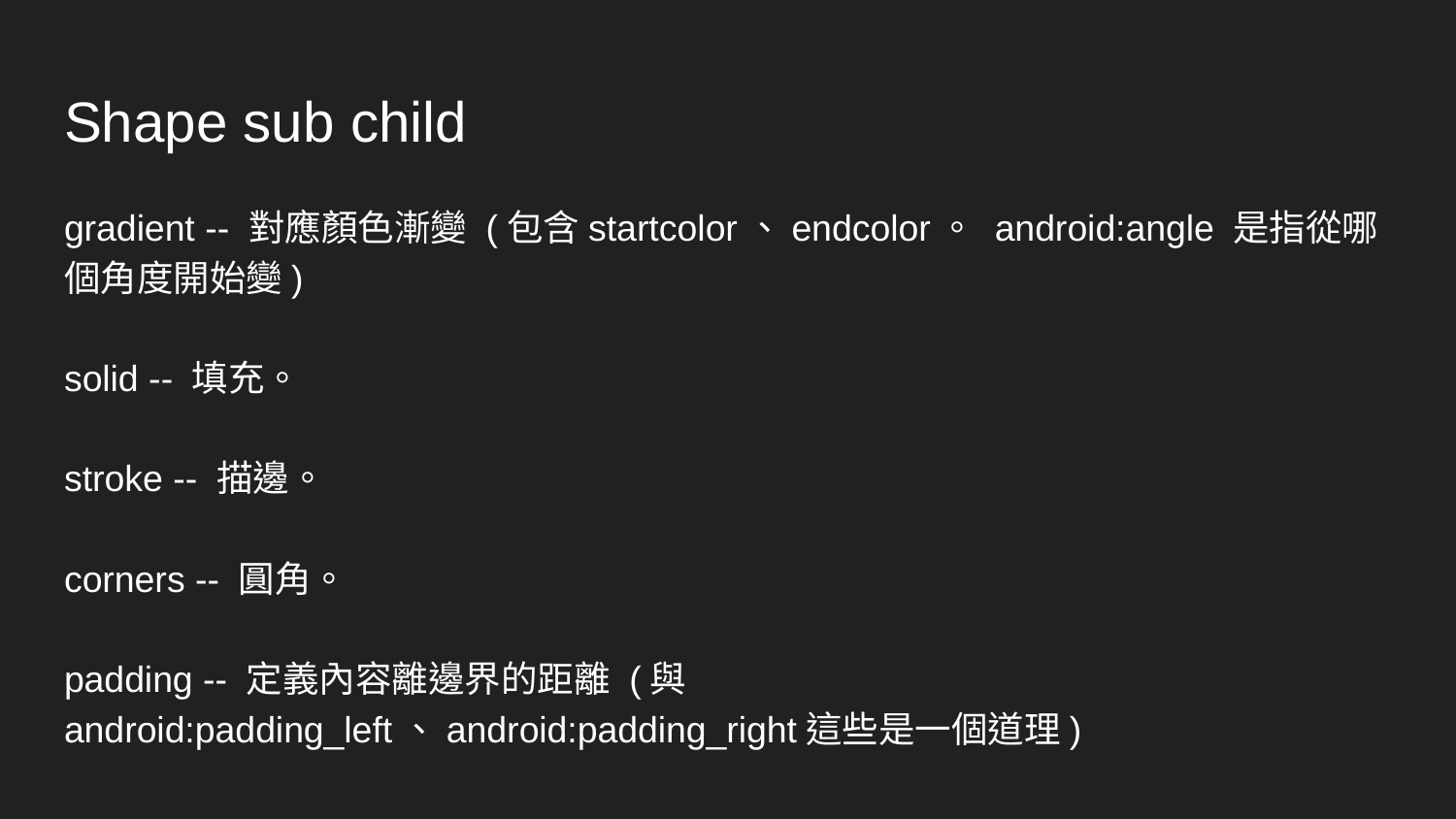

# Shape sub child
gradient -- 對應顏色漸變 (包含startcolor、endcolor。 android:angle 是指從哪個角度開始變)

solid -- 填充。

stroke -- 描邊。

corners -- 圓角。

padding -- 定義內容離邊界的距離 (與android:padding_left、android:padding_right這些是一個道理)